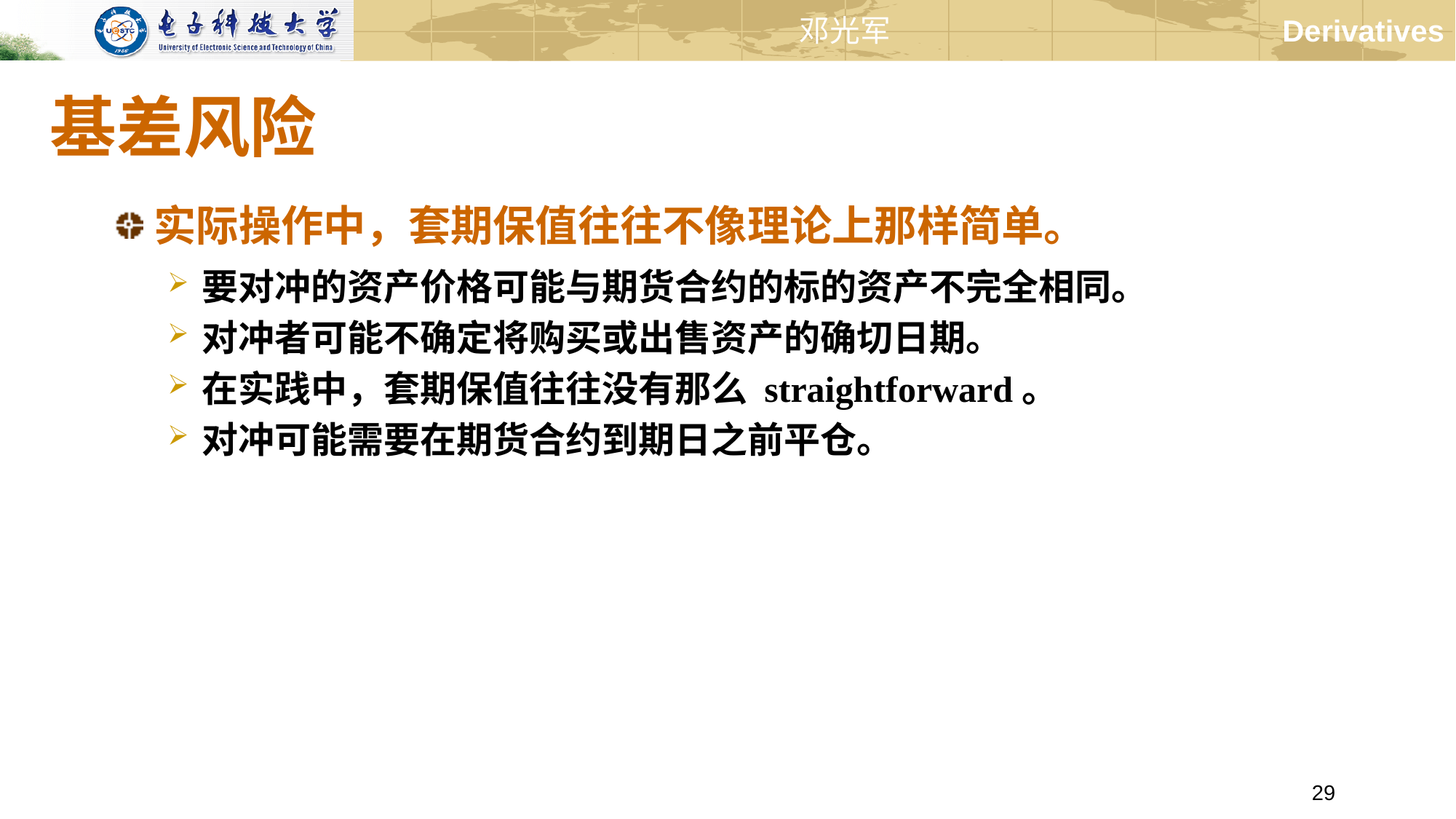

# 基差风险
实际操作中，套期保值往往不像理论上那样简单。
要对冲的资产价格可能与期货合约的标的资产不完全相同。
对冲者可能不确定将购买或出售资产的确切日期。
在实践中，套期保值往往没有那么 straightforward。
对冲可能需要在期货合约到期日之前平仓。